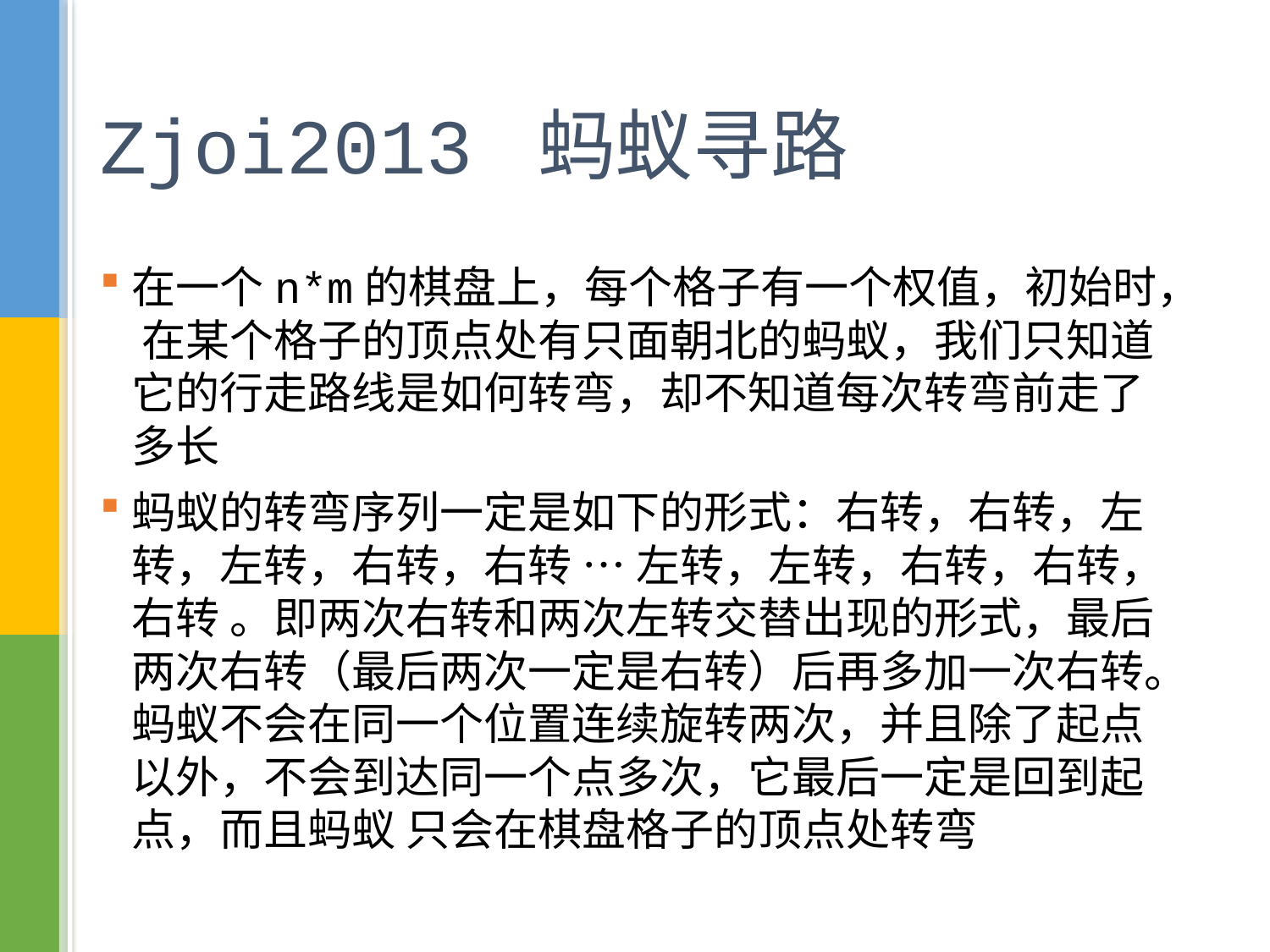

# Zjoi2013 蚂蚁寻路
在一个n*m的棋盘上，每个格子有一个权值，初始时， 在某个格子的顶点处有只面朝北的蚂蚁，我们只知道它的行走路线是如何转弯，却不知道每次转弯前走了多长
蚂蚁的转弯序列一定是如下的形式：右转，右转，左转，左转，右转，右转 … 左转，左转，右转，右转，右转 。即两次右转和两次左转交替出现的形式，最后两次右转（最后两次一定是右转）后再多加一次右转。蚂蚁不会在同一个位置连续旋转两次，并且除了起点以外，不会到达同一个点多次，它最后一定是回到起点，而且蚂蚁 只会在棋盘格子的顶点处转弯